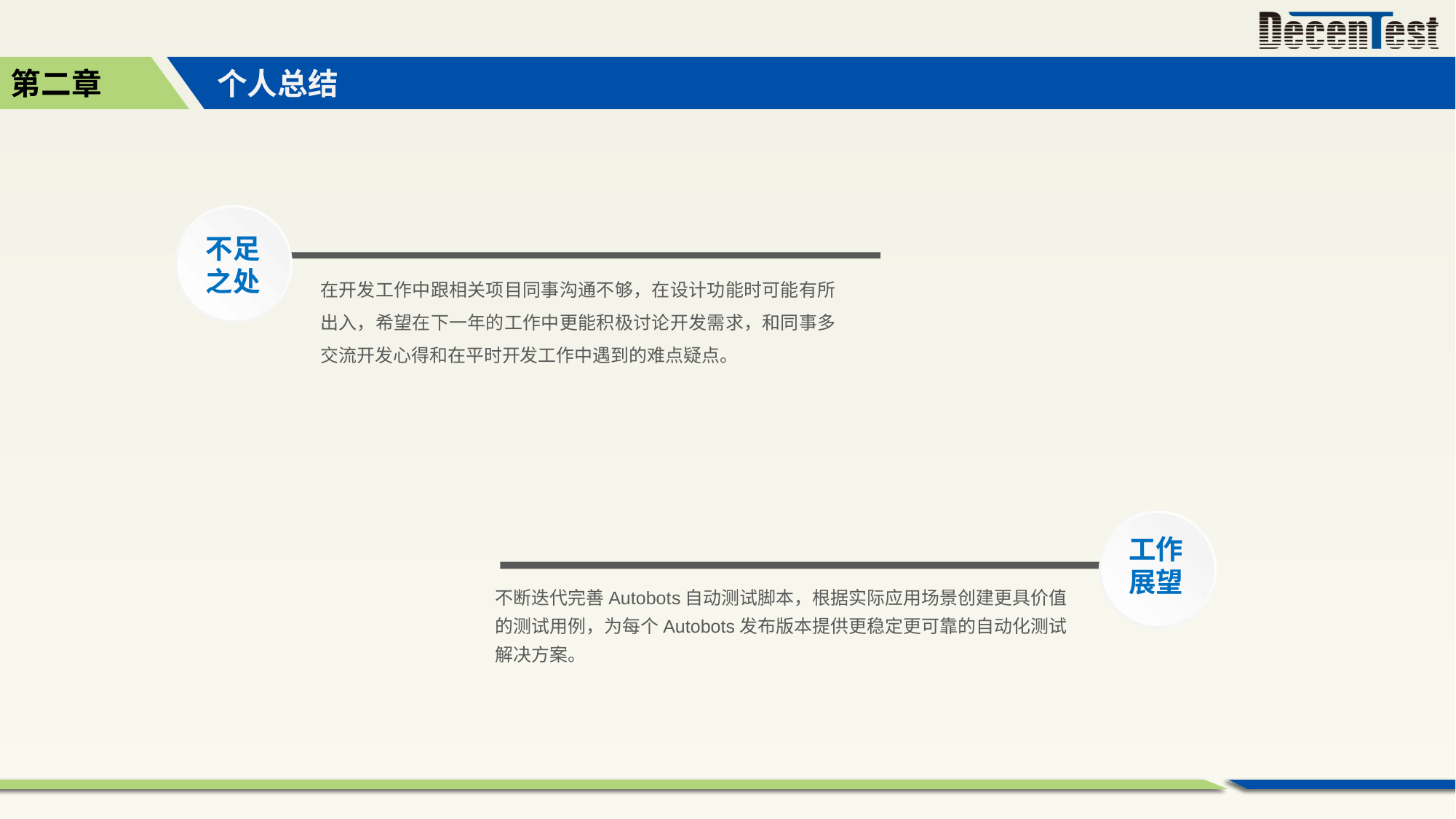

第二章
个人总结

不足之处

在开发工作中跟相关项目同事沟通不够，在设计功能时可能有所出入，希望在下一年的工作中更能积极讨论开发需求，和同事多交流开发心得和在平时开发工作中遇到的难点疑点。

工作
展望

不断迭代完善Autobots自动测试脚本，根据实际应用场景创建更具价值的测试用例，为每个Autobots发布版本提供更稳定更可靠的自动化测试解决方案。

8